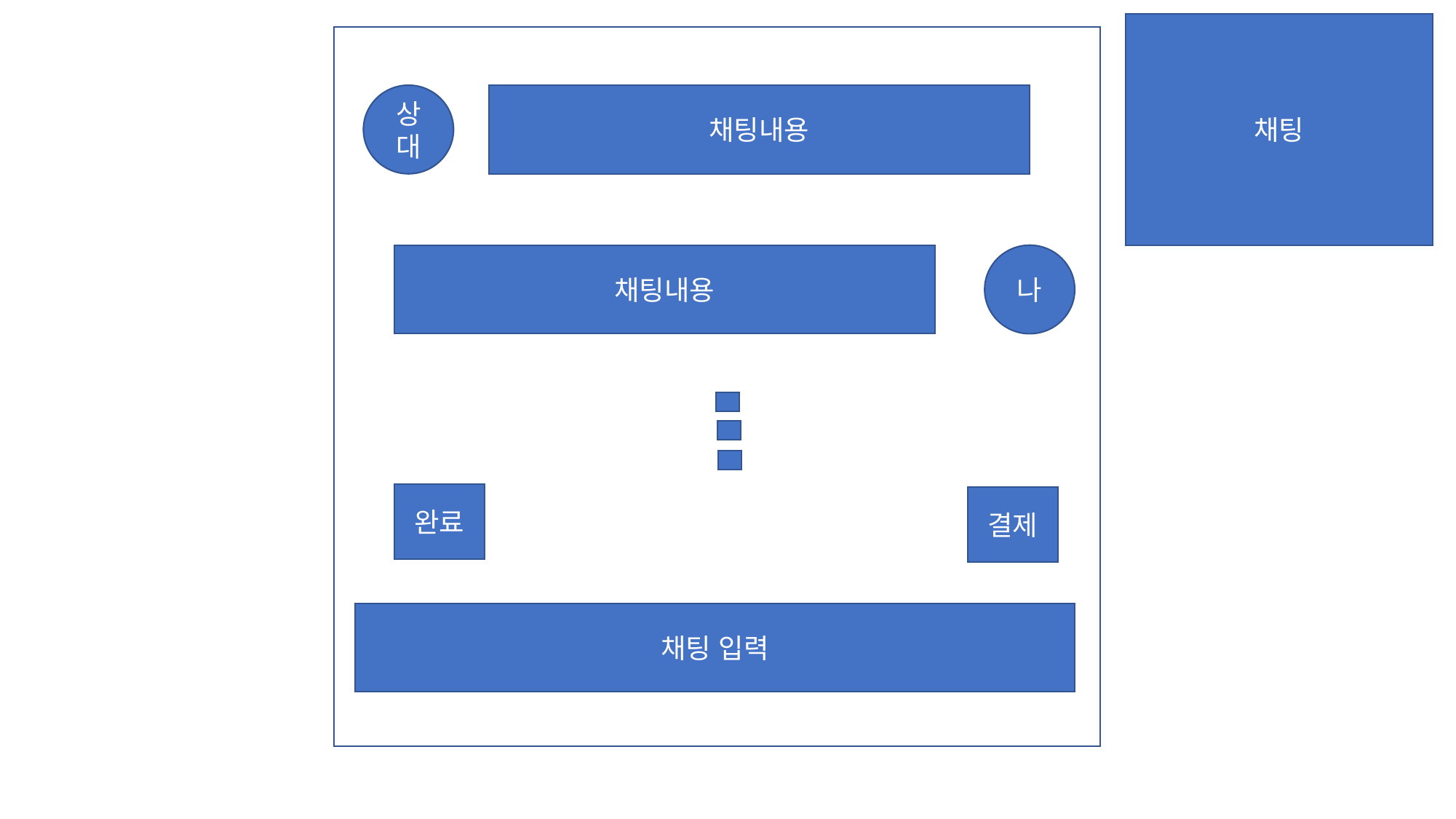

채팅

상대
채팅내용
채팅내용
나

완료
결제
채팅 입력